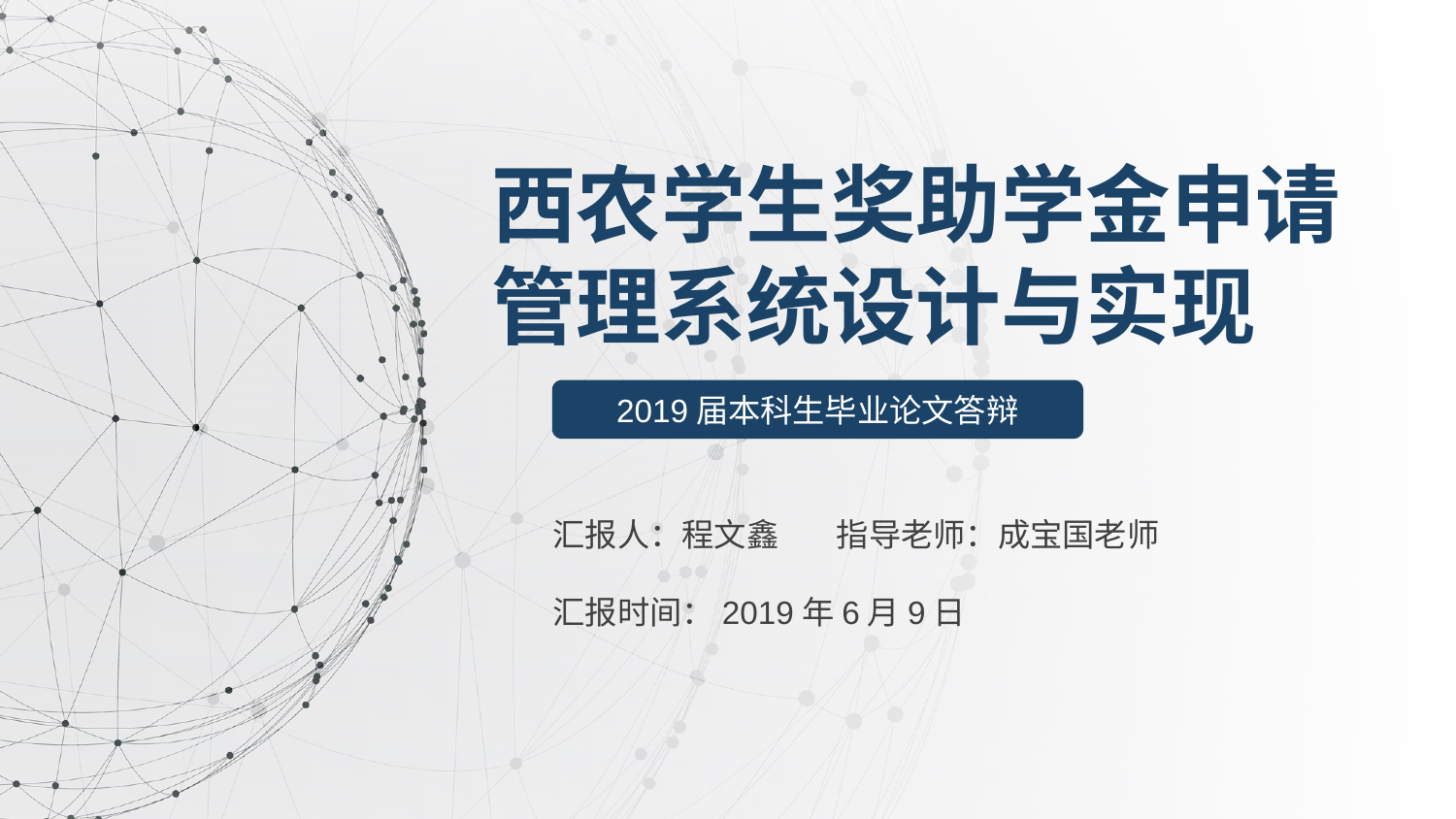

西农学生奖助学金申请管理系统设计与实现
2019届本科生毕业论文答辩
汇报人：程文鑫        指导老师：成宝国老师

汇报时间：2019年6月9日